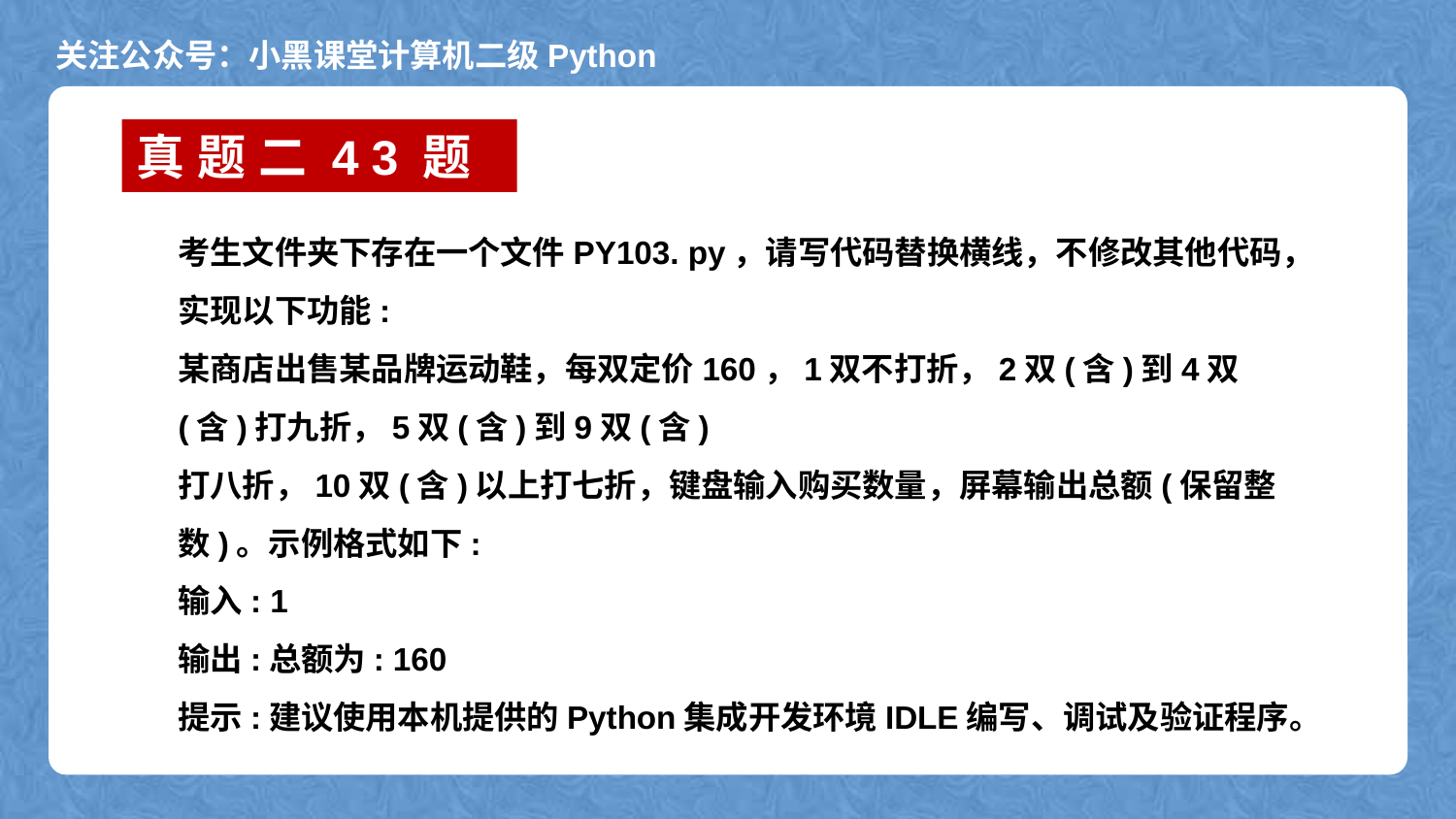

真题二43题
考生文件夹下存在一个文件PY103. py，请写代码替换横线，不修改其他代码，实现以下功能:
某商店出售某品牌运动鞋，每双定价160，1双不打折，2双(含)到4双(含)打九折，5双(含)到9双(含)
打八折，10双(含)以上打七折，键盘输入购买数量，屏幕输出总额(保留整数)。示例格式如下:
输入: 1
输出:总额为: 160
提示:建议使用本机提供的Python集成开发环境IDLE编写、调试及验证程序。